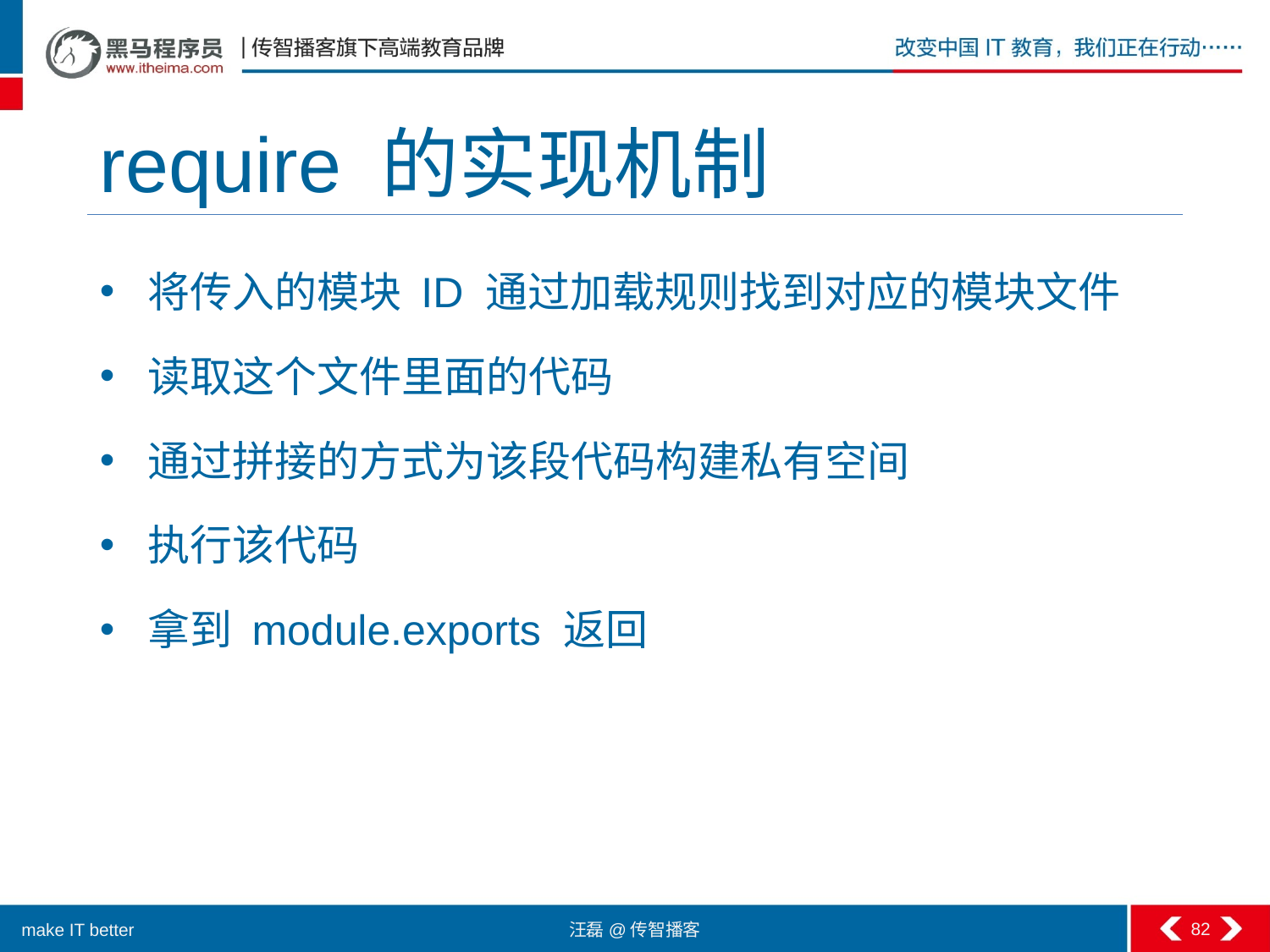

# require 的实现机制
将传入的模块 ID 通过加载规则找到对应的模块文件
读取这个文件里面的代码
通过拼接的方式为该段代码构建私有空间
执行该代码
拿到 module.exports 返回
82
汪磊@传智播客
make IT better